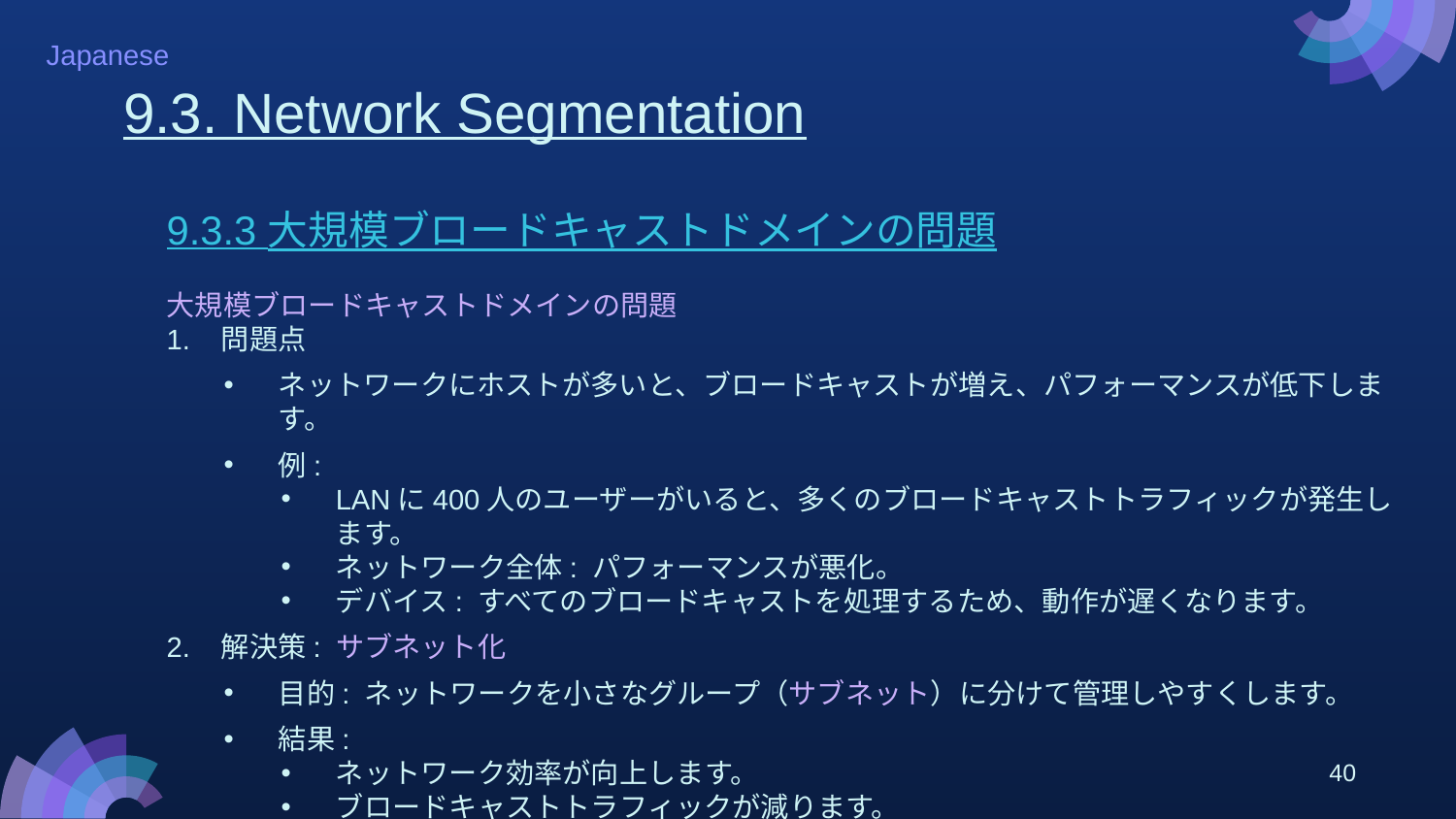

# 9.3. Network Segmentation
9.3.3 大規模ブロードキャストドメインの問題
大規模ブロードキャストドメインの問題
問題点
ネットワークにホストが多いと、ブロードキャストが増え、パフォーマンスが低下します。
例:
LANに400人のユーザーがいると、多くのブロードキャストトラフィックが発生します。
ネットワーク全体: パフォーマンスが悪化。
デバイス: すべてのブロードキャストを処理するため、動作が遅くなります。
解決策: サブネット化
目的: ネットワークを小さなグループ（サブネット）に分けて管理しやすくします。
結果:
ネットワーク効率が向上します。
ブロードキャストトラフィックが減ります。